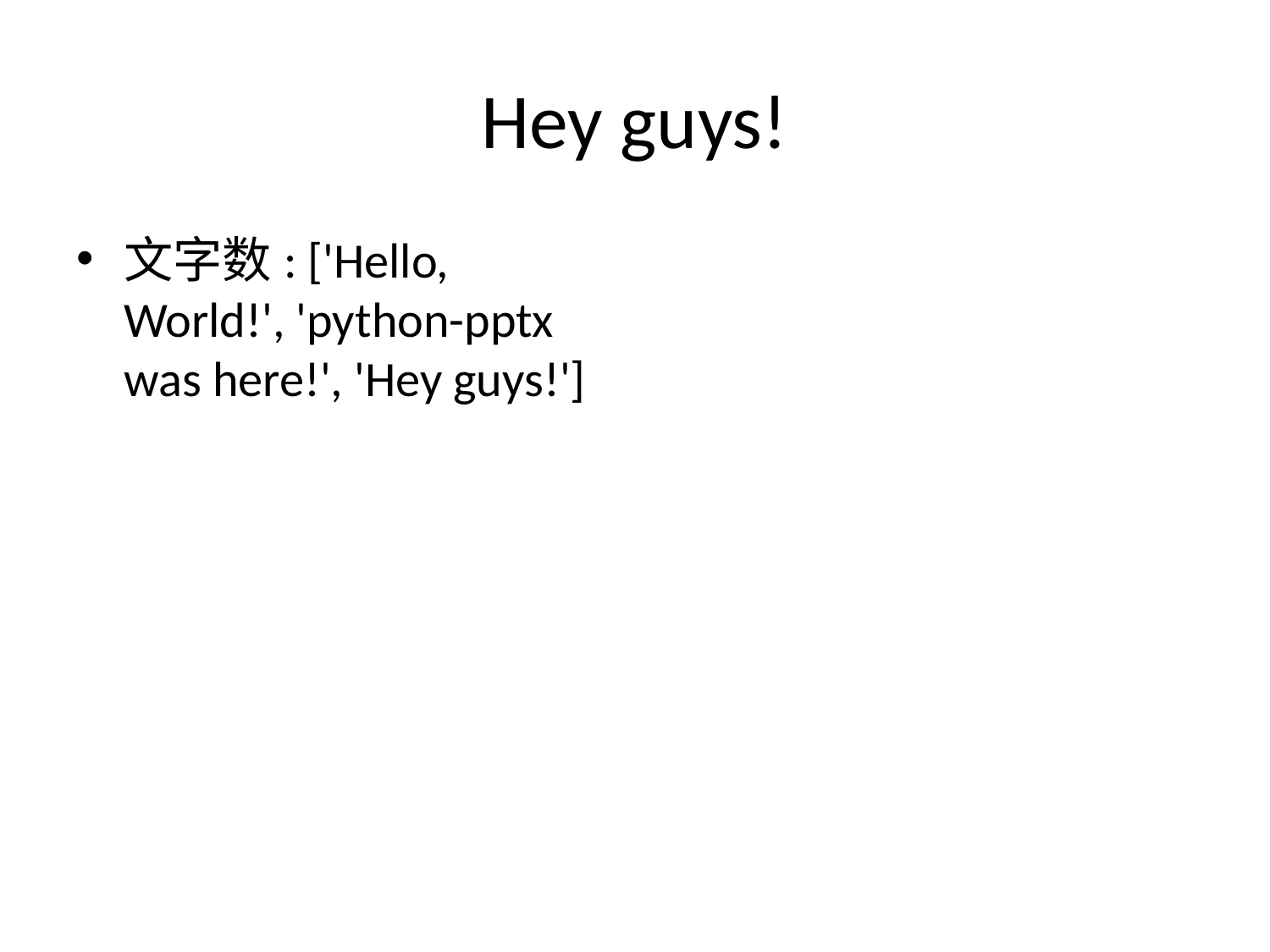

# Hey guys!
文字数: ['Hello, World!', 'python-pptx was here!', 'Hey guys!']